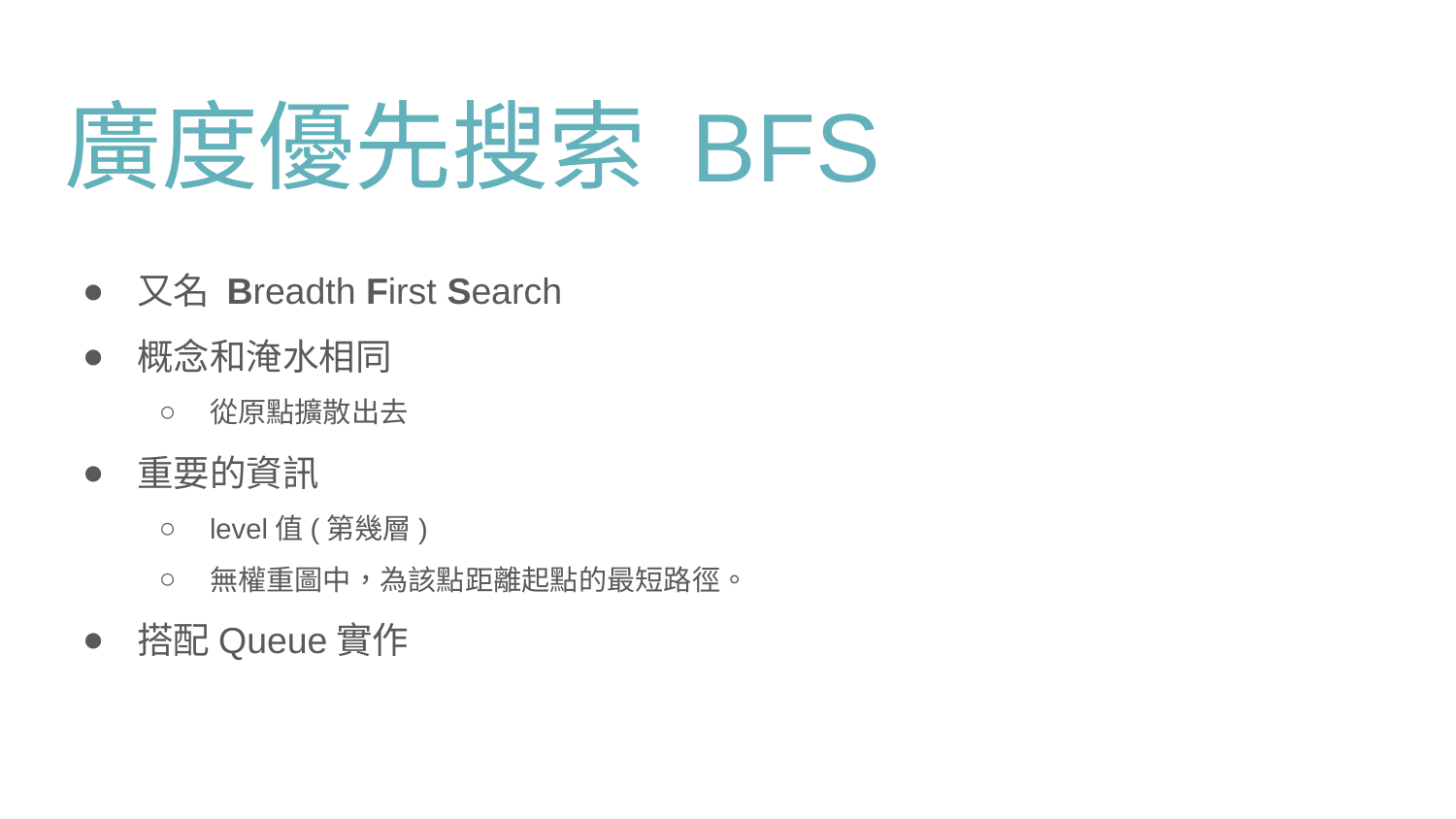

# 廣度優先搜索 BFS
又名 Breadth First Search
概念和淹水相同
從原點擴散出去
重要的資訊
level值(第幾層)
無權重圖中，為該點距離起點的最短路徑。
搭配Queue實作